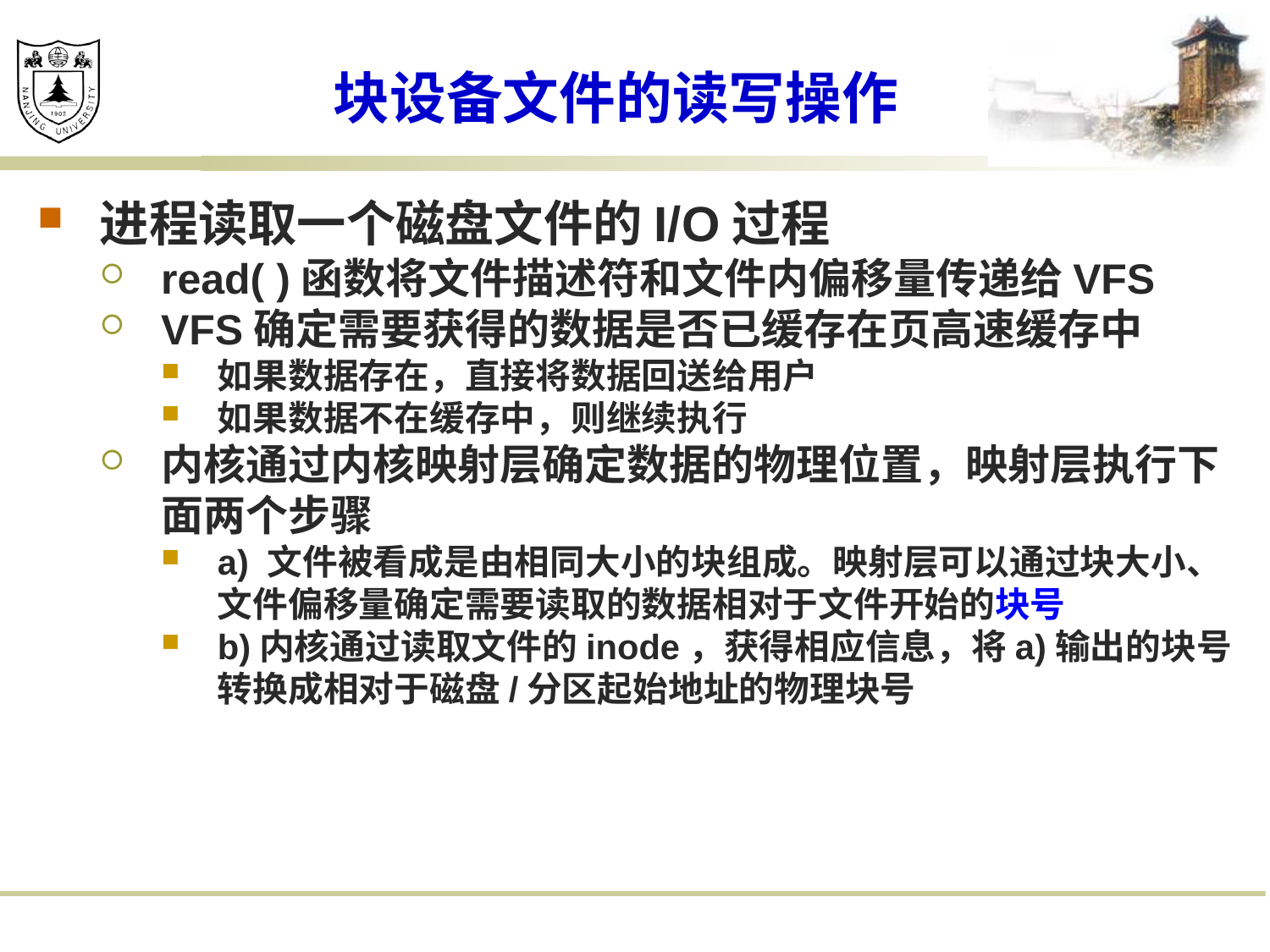

# 块设备文件的读写操作
进程读取一个磁盘文件的I/O过程
read( )函数将文件描述符和文件内偏移量传递给VFS
VFS确定需要获得的数据是否已缓存在页高速缓存中
如果数据存在，直接将数据回送给用户
如果数据不在缓存中，则继续执行
内核通过内核映射层确定数据的物理位置，映射层执行下面两个步骤
a) 文件被看成是由相同大小的块组成。映射层可以通过块大小、文件偏移量确定需要读取的数据相对于文件开始的块号
b)内核通过读取文件的inode，获得相应信息，将a)输出的块号转换成相对于磁盘/分区起始地址的物理块号
116